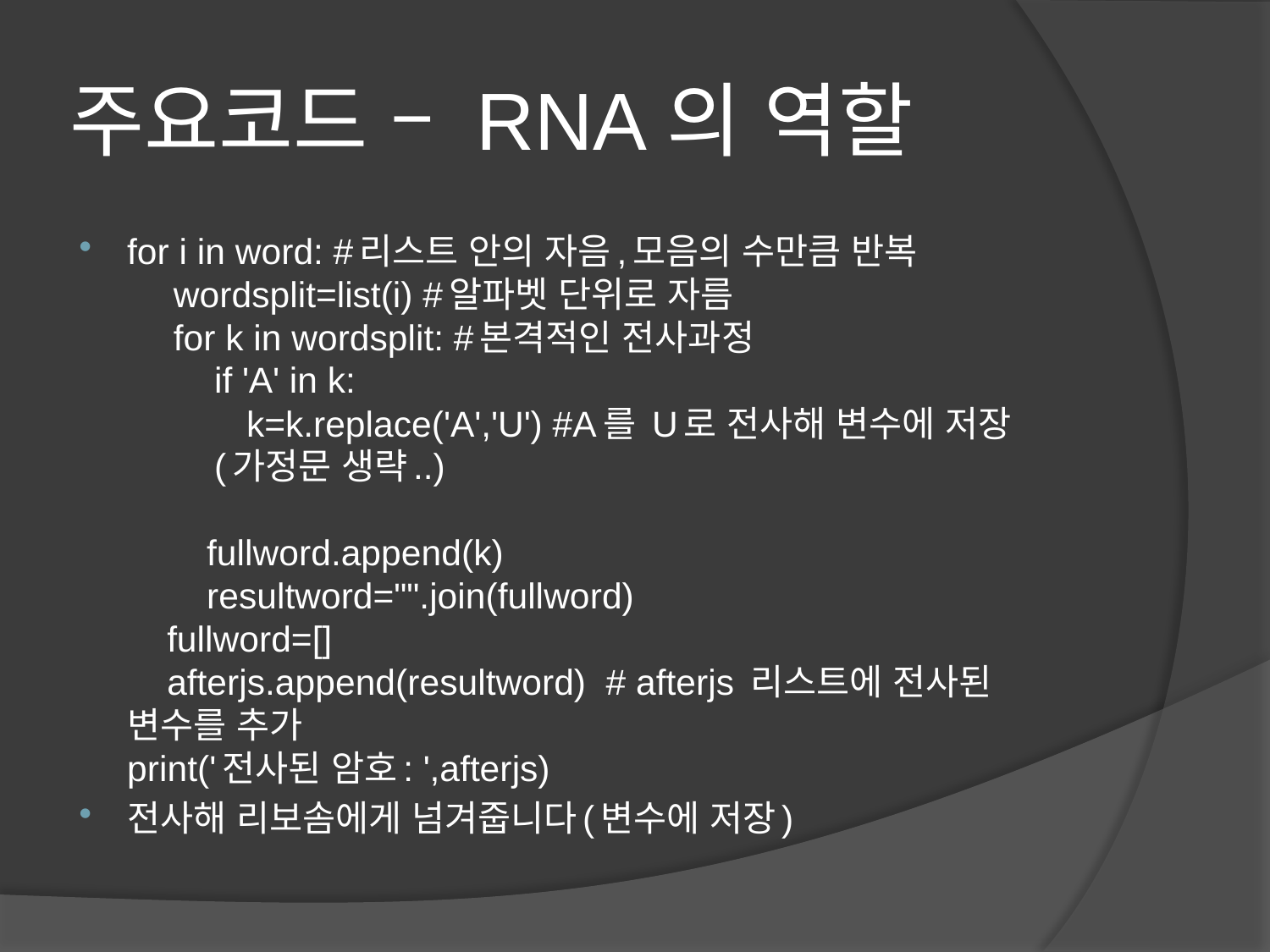

# 주요코드 – RNA의 역할
for i in word: #리스트 안의 자음,모음의 수만큼 반복
    wordsplit=list(i) #알파벳 단위로 자름
    for k in wordsplit: #본격적인 전사과정
        if 'A' in k:
            k=k.replace('A','U') #A를 U로 전사해 변수에 저장
        (가정문 생략..)
        fullword.append(k)
        resultword="".join(fullword)
    fullword=[]
    afterjs.append(resultword)  # afterjs 리스트에 전사된 변수를 추가
print('전사된 암호: ',afterjs)
전사해 리보솜에게 넘겨줍니다(변수에 저장)